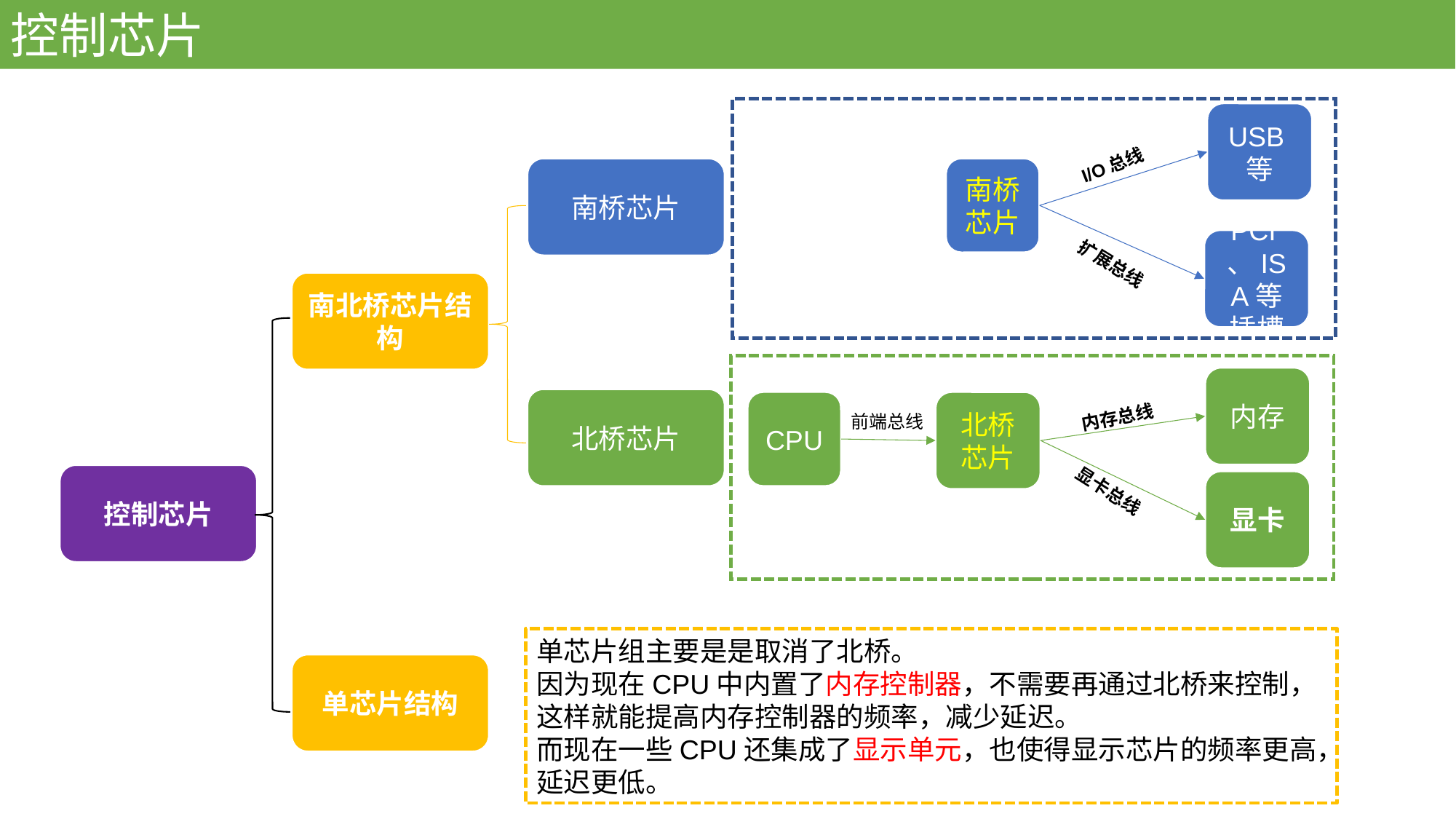

控制芯片

USB等
I/O总线
南桥芯片
南桥芯片

PCI、ISA等插槽
扩展总线
南北桥芯片结构

内存
北桥芯片
CPU
北桥芯片
内存总线
前端总线
显卡
显卡总线

控制芯片
单芯片组主要是是取消了北桥。
因为现在CPU中内置了内存控制器，不需要再通过北桥来控制，这样就能提高内存控制器的频率，减少延迟。
而现在一些CPU还集成了显示单元，也使得显示芯片的频率更高，延迟更低。
单芯片结构